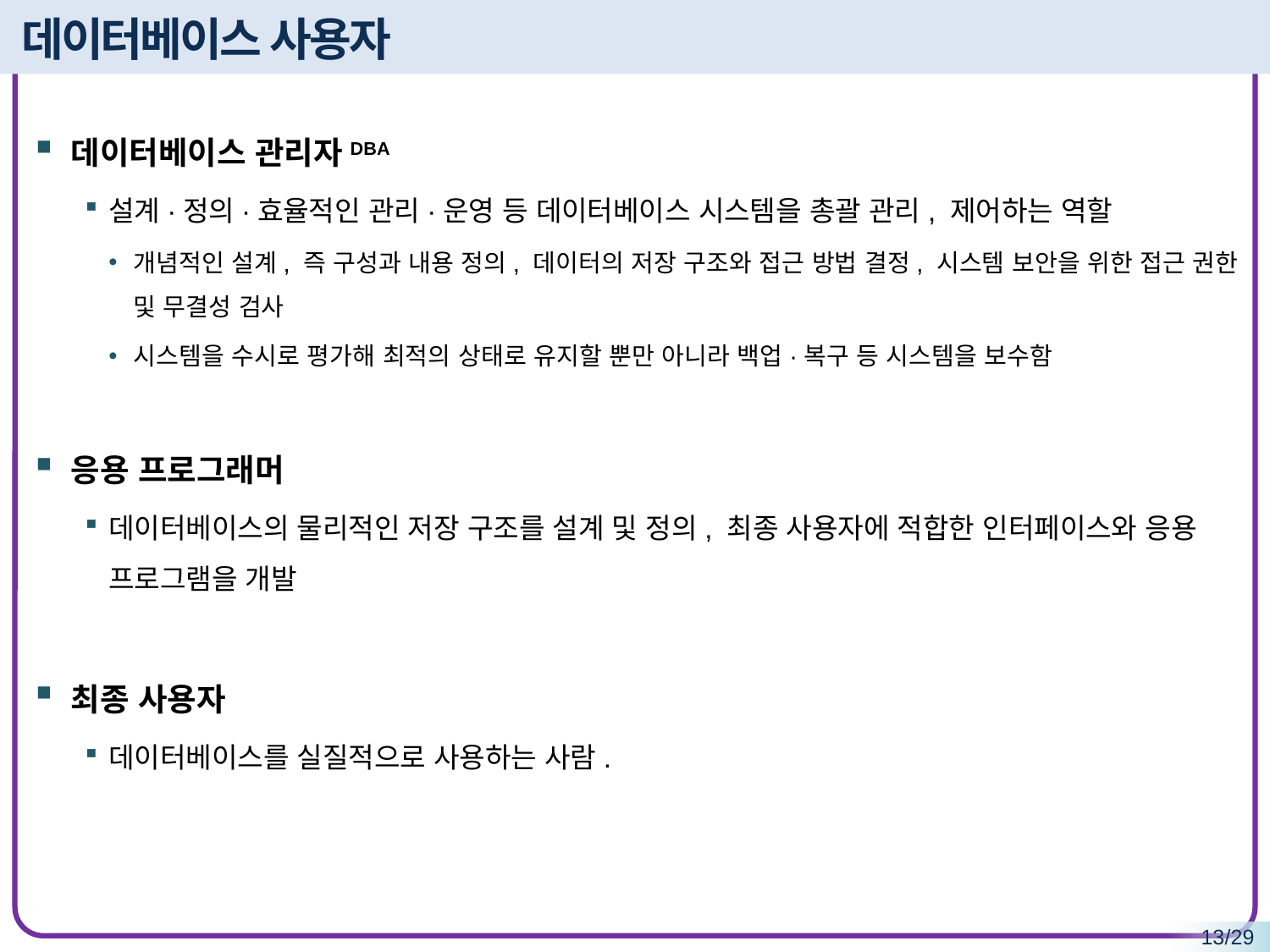

# 데이터베이스 사용자
데이터베이스 관리자DBA
설계·정의·효율적인 관리·운영 등 데이터베이스 시스템을 총괄 관리, 제어하는 역할
개념적인 설계, 즉 구성과 내용 정의, 데이터의 저장 구조와 접근 방법 결정, 시스템 보안을 위한 접근 권한 및 무결성 검사
시스템을 수시로 평가해 최적의 상태로 유지할 뿐만 아니라 백업·복구 등 시스템을 보수함

응용 프로그래머
데이터베이스의 물리적인 저장 구조를 설계 및 정의, 최종 사용자에 적합한 인터페이스와 응용 프로그램을 개발

최종 사용자
데이터베이스를 실질적으로 사용하는 사람.